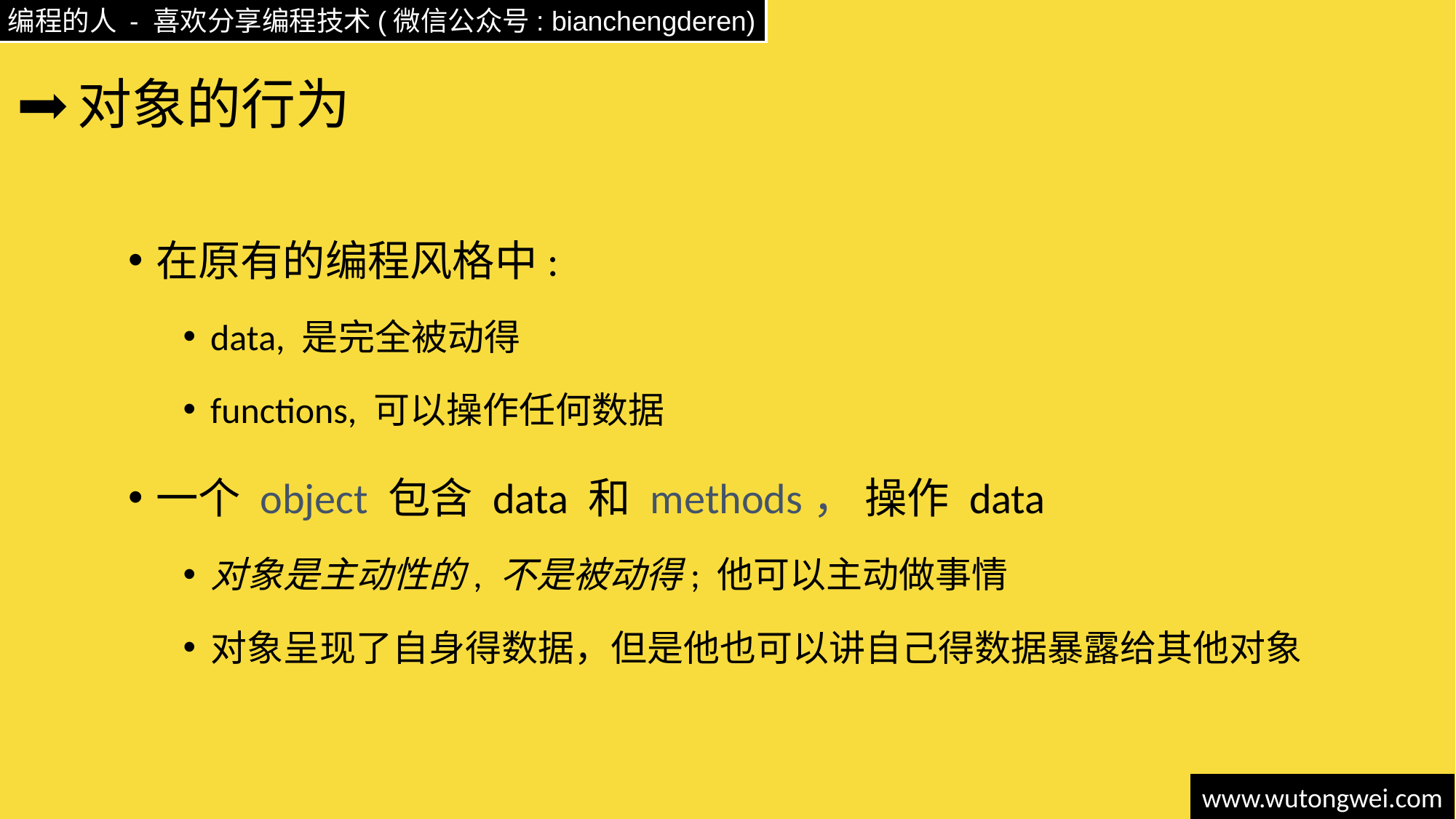

# 对象的行为
在原有的编程风格中:
data, 是完全被动得
functions, 可以操作任何数据
一个 object 包含 data 和 methods， 操作 data
对象是主动性的, 不是被动得; 他可以主动做事情
对象呈现了自身得数据，但是他也可以讲自己得数据暴露给其他对象